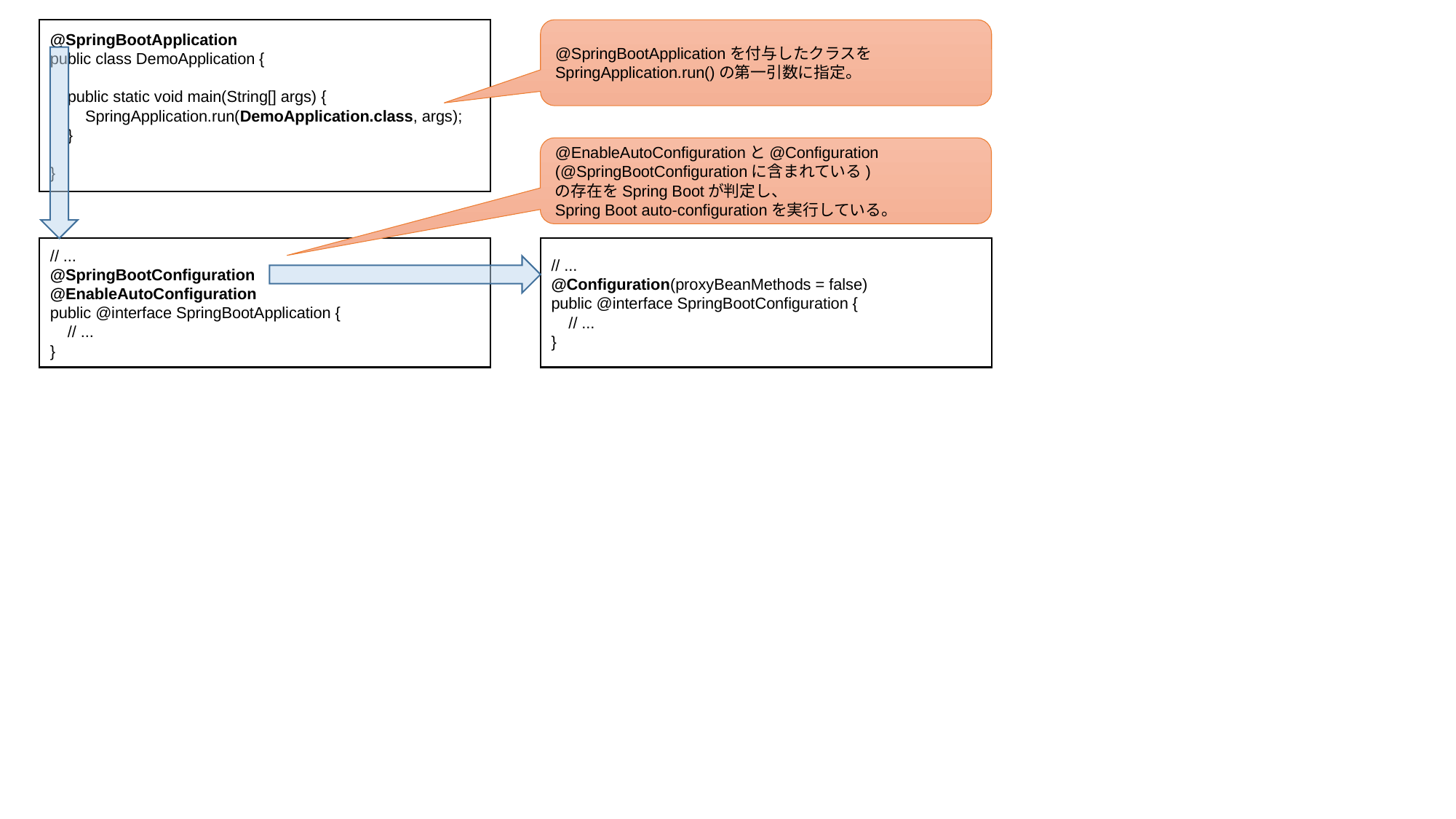

@SpringBootApplication
public class DemoApplication {

    public static void main(String[] args) {
        SpringApplication.run(DemoApplication.class, args);
    }

}
@SpringBootApplicationを付与したクラスをSpringApplication.run()の第一引数に指定。

@EnableAutoConfigurationと@Configuration (@SpringBootConfigurationに含まれている)
の存在をSpring Bootが判定し、
Spring Boot auto-configurationを実行している。

// ...
@SpringBootConfiguration
@EnableAutoConfiguration
public @interface SpringBootApplication {
    // ...
}
// ...
@Configuration(proxyBeanMethods = false)
public @interface SpringBootConfiguration {
    // ...
}